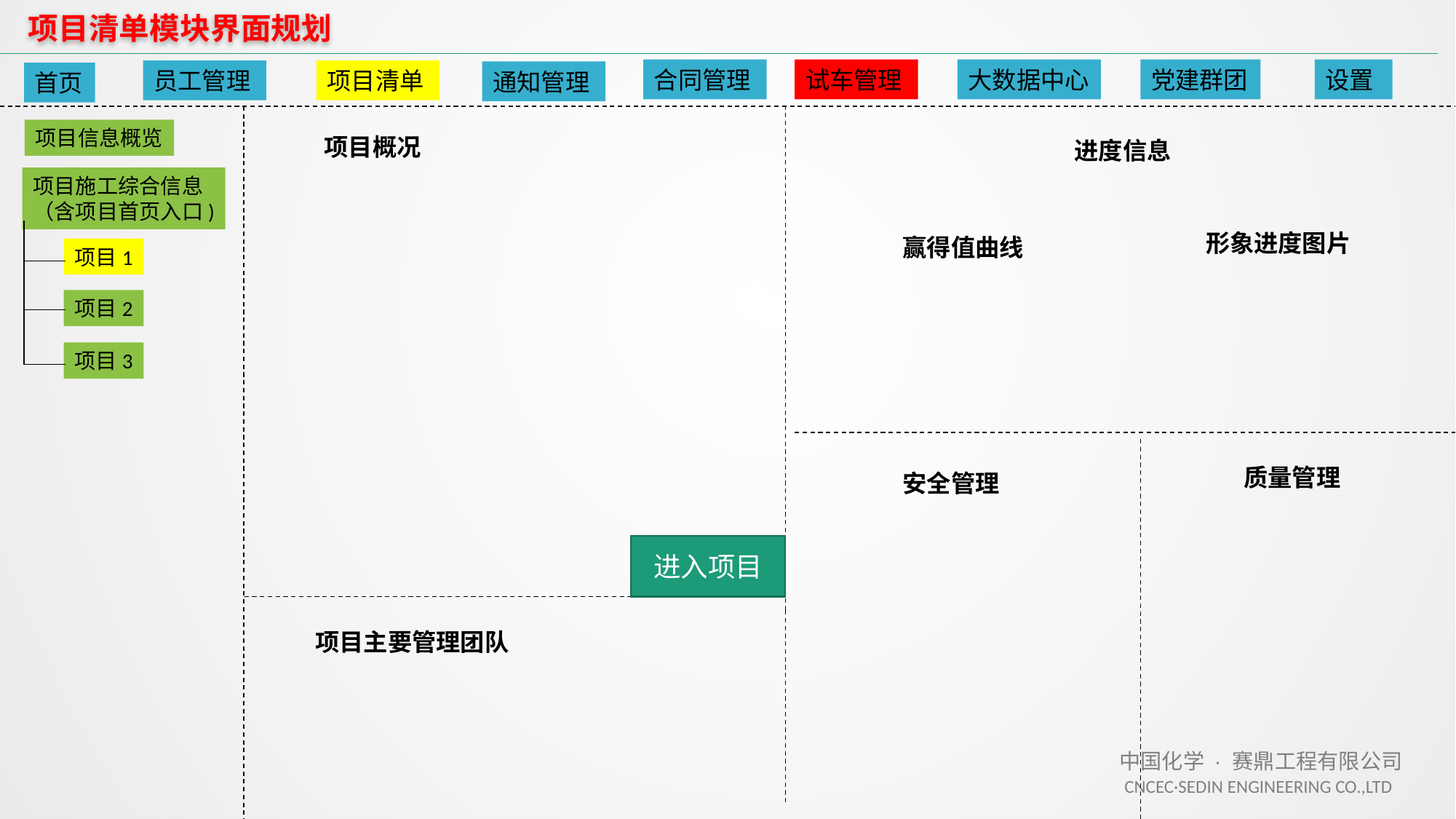

项目清单模块界面规划
合同管理
试车管理
大数据中心
党建群团
设置
员工管理
项目清单
通知管理
首页
项目信息概览
项目概况
进度信息
项目施工综合信息
（含项目首页入口)
形象进度图片
赢得值曲线
项目1
项目2
项目3
质量管理
安全管理
进入项目
项目主要管理团队